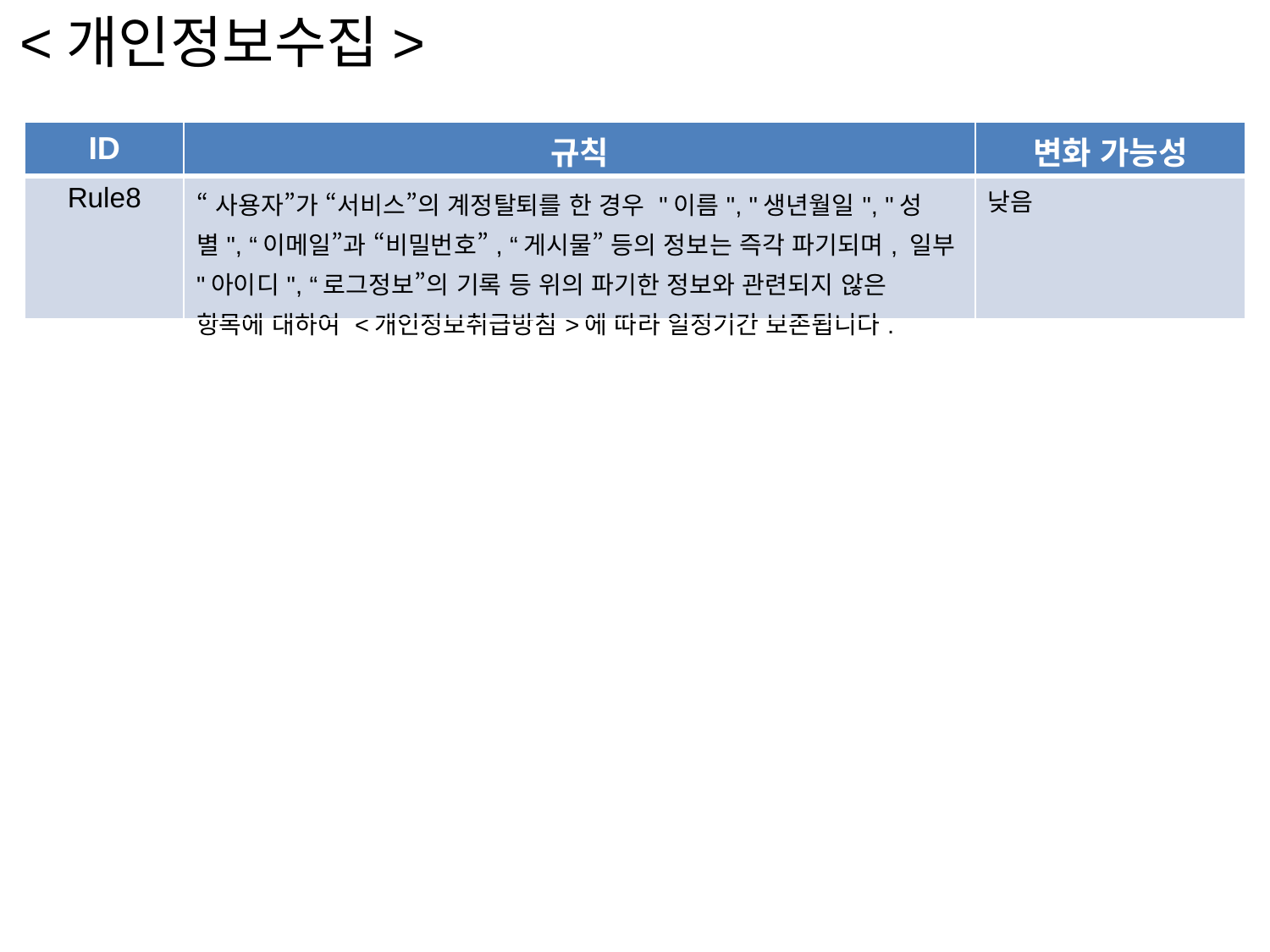

<개인정보수집>
| ID | 규칙 | 변화 가능성 |
| --- | --- | --- |
| Rule8 | “사용자”가 “서비스”의 계정탈퇴를 한 경우 "이름", "생년월일", "성별", “이메일”과 “비밀번호”, “게시물” 등의 정보는 즉각 파기되며, 일부 "아이디", “로그정보”의 기록 등 위의 파기한 정보와 관련되지 않은 항목에 대하여 <개인정보취급방침>에 따라 일정기간 보존됩니다. | 낮음 |